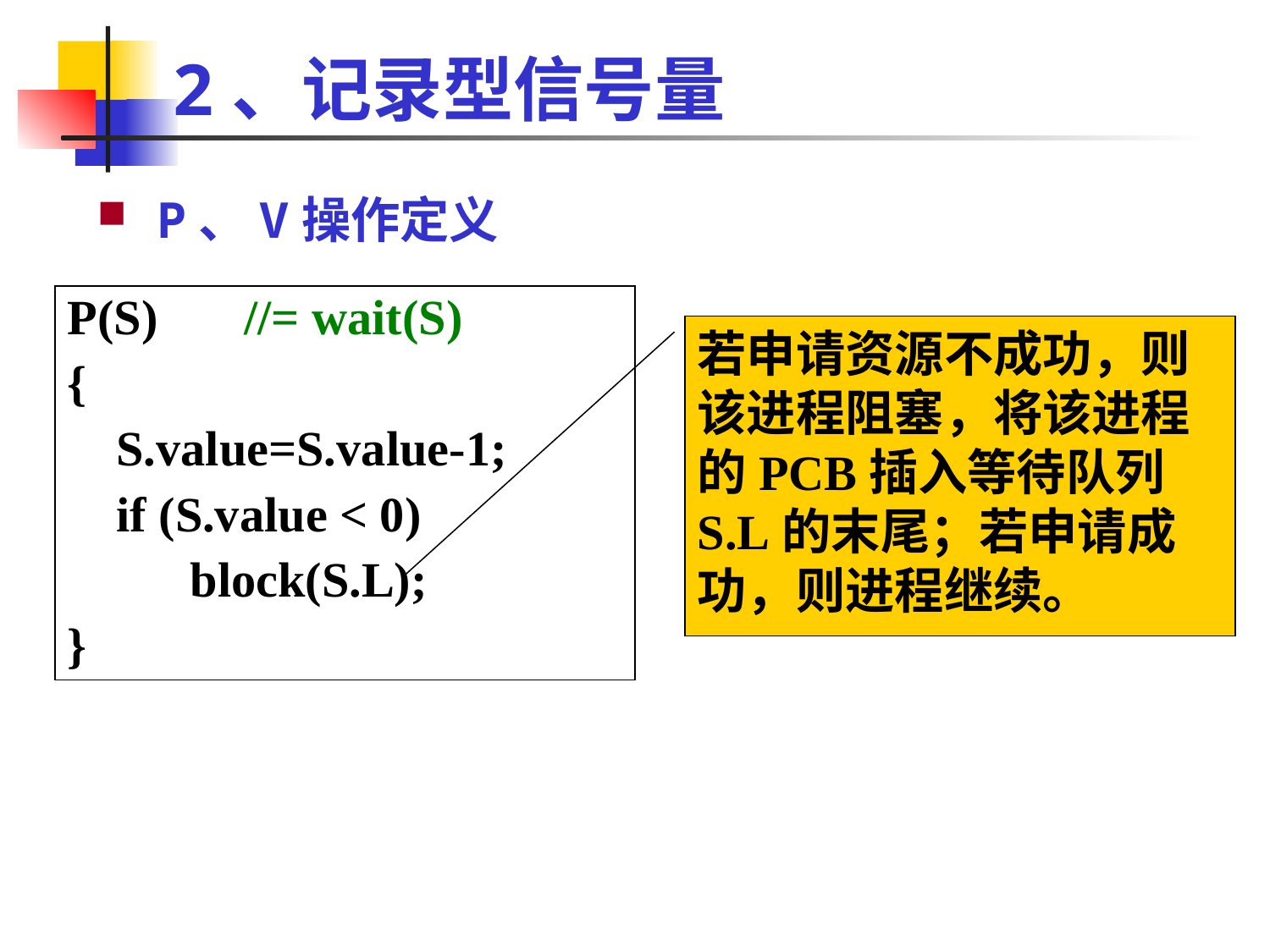

2、记录型信号量
 P、V操作定义
P(S)       //= wait(S)
{
    S.value=S.value-1;
    if (S.value < 0)
          block(S.L);
}
若申请资源不成功，则该进程阻塞，将该进程的PCB插入等待队列S.L的末尾；若申请成功，则进程继续。